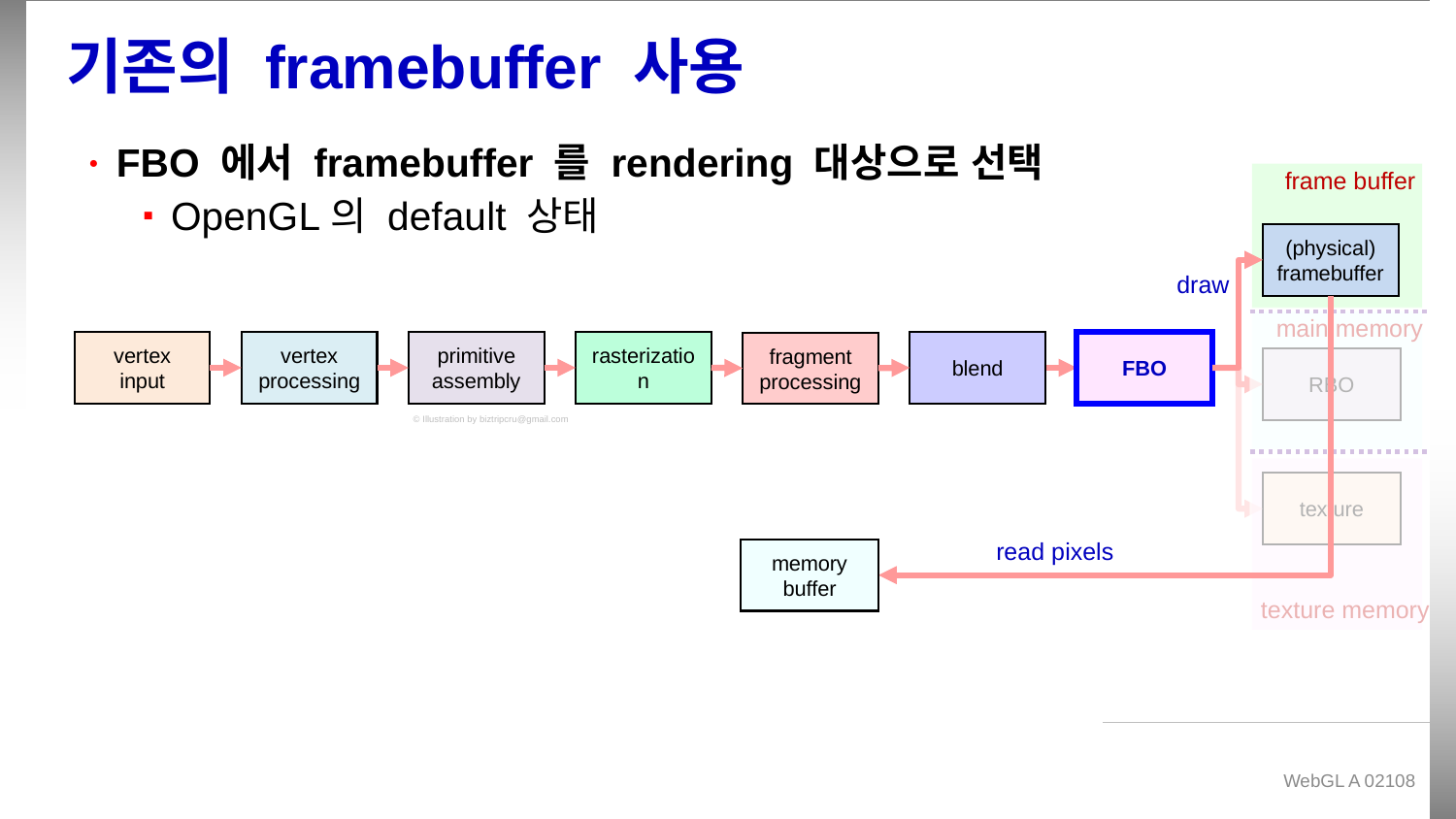

# 기존의 framebuffer 사용
FBO 에서 framebuffer 를 rendering 대상으로 선택
OpenGL의 default 상태
frame buffer

main memory

texture memory
(physical) framebuffer
draw

FBO
vertex
input
vertex
processing
primitive assembly
rasterization
blend
fragment processing
RBO
© Illustration by biztripcru@gmail.com
texture
read pixels
memory buffer
WebGL A 02108